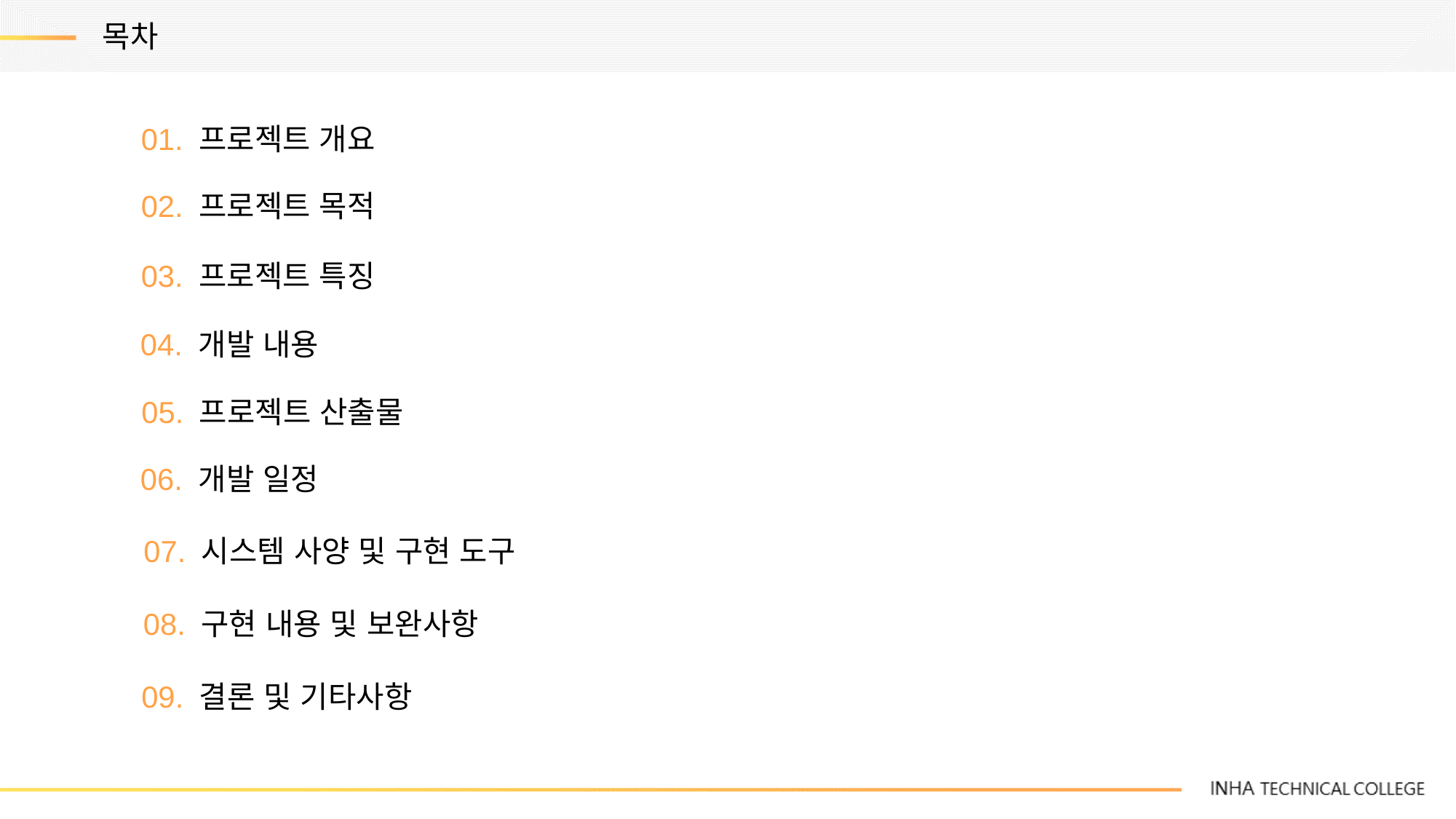

목차
01. 프로젝트 개요
02. 프로젝트 목적
03. 프로젝트 특징
04. 개발 내용
05. 프로젝트 산출물
06. 개발 일정
07. 시스템 사양 및 구현 도구
08. 구현 내용 및 보완사항
09. 결론 및 기타사항